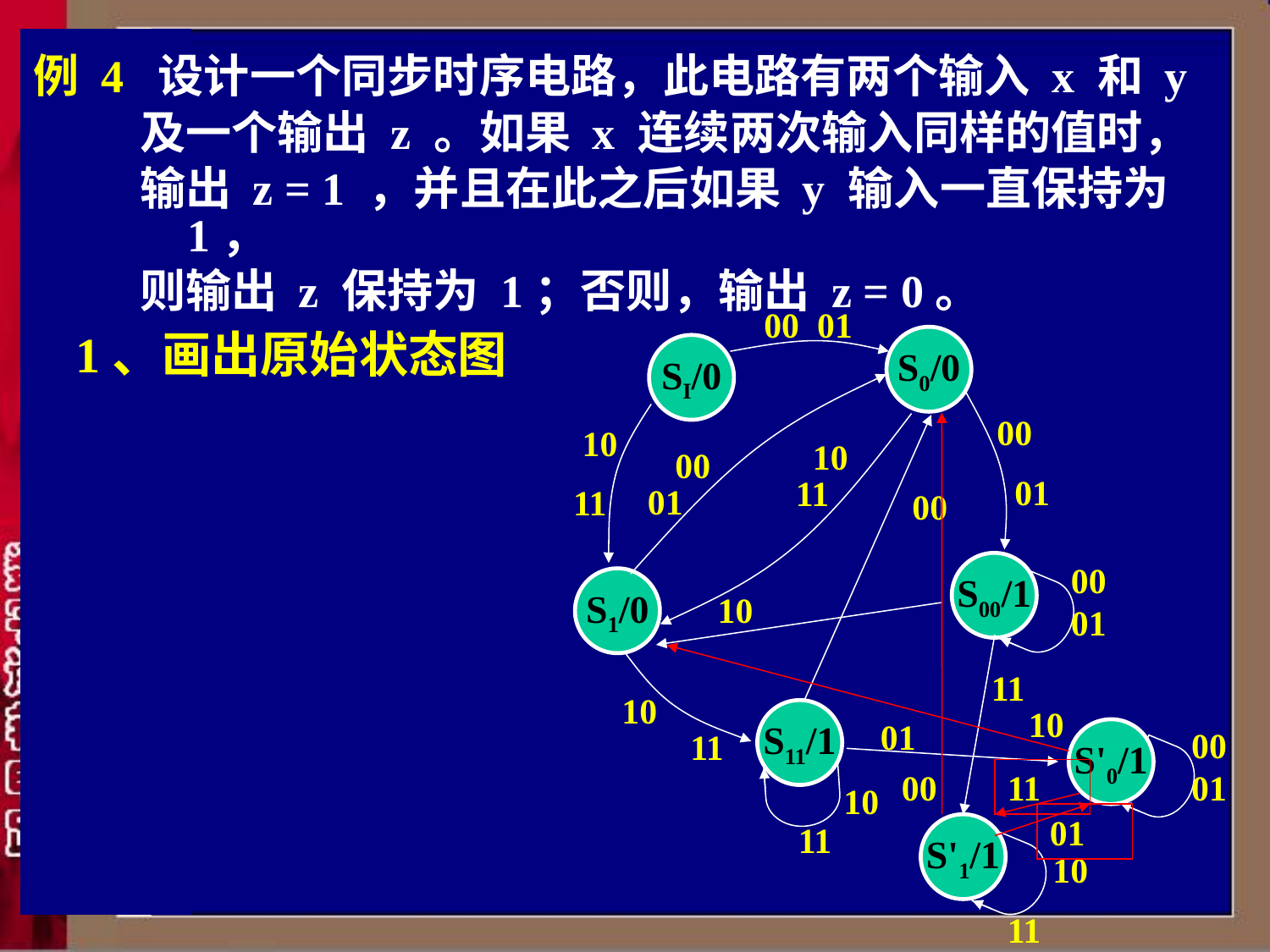

# 例 4  设计一个同步时序电路，此电路有两个输入 x 和 y
及一个输出 z 。如果 x 连续两次输入同样的值时，
输出 z = 1 ，并且在此之后如果 y 输入一直保持为 1，
则输出 z 保持为 1；否则，输出 z = 0。
00  01

1、画出原始状态图
S0/0
SI/0
00
  01

 10
11

00
10
11

00
01

0001

S00/1
S1/0
10

11

10
11
10
S11/1
01

0001

S'0/1
00
11

10
11

01
S'1/1
10
11